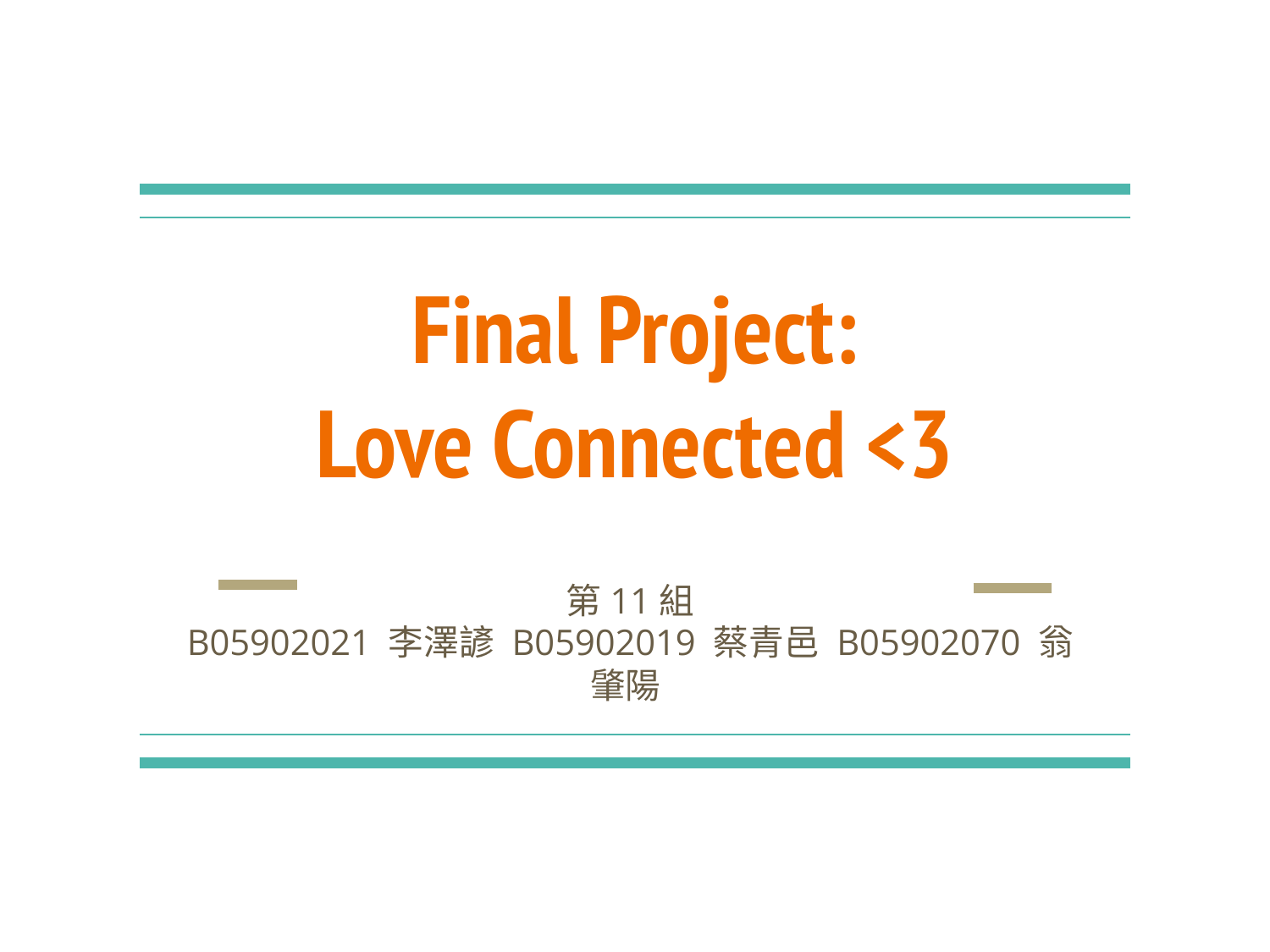

# Final Project: Love Connected <3

第11組
B05902021 李澤諺 B05902019 蔡青邑 B05902070 翁肇陽